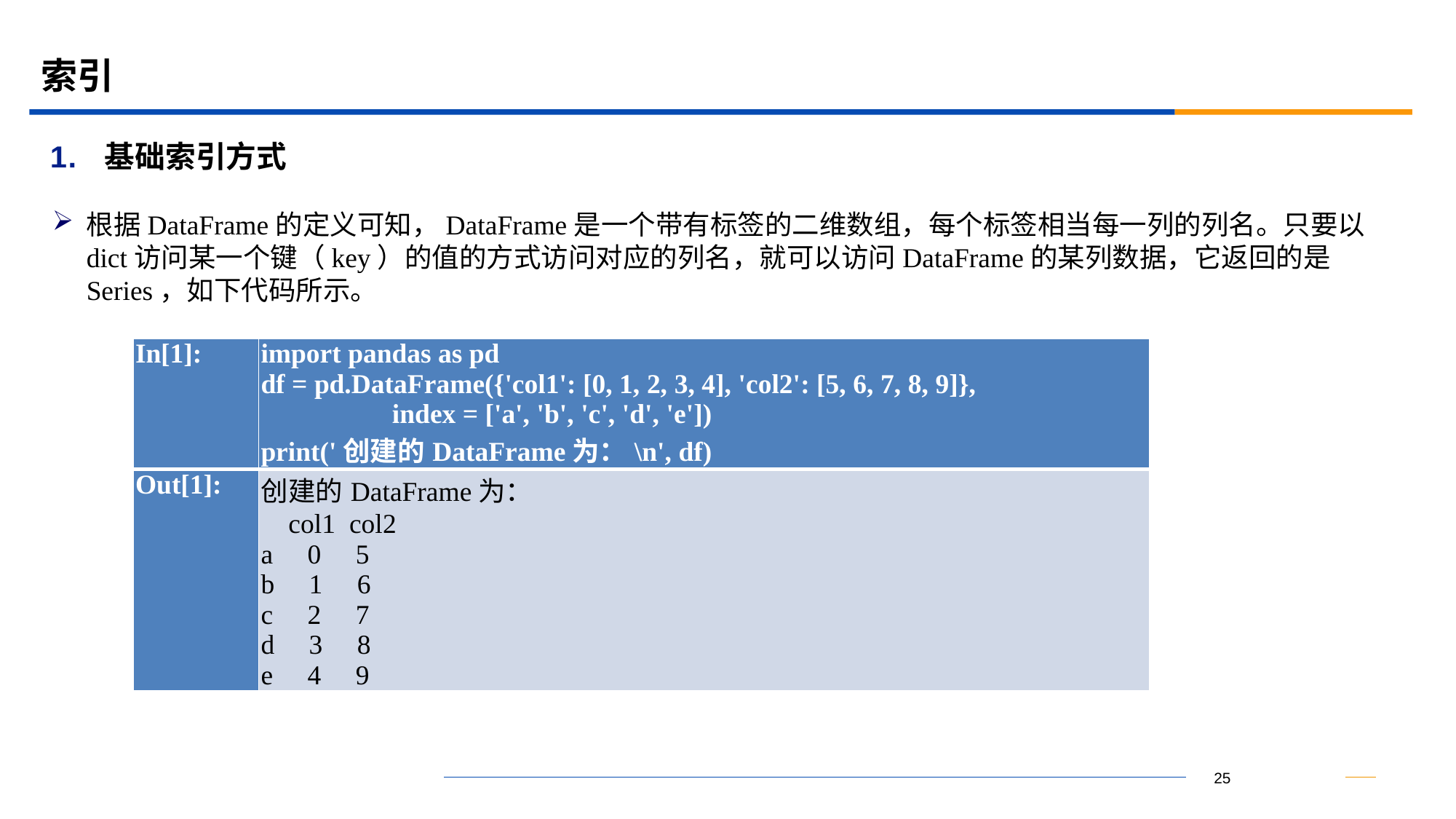

# 索引
基础索引方式
根据DataFrame的定义可知，DataFrame是一个带有标签的二维数组，每个标签相当每一列的列名。只要以dict访问某一个键（key）的值的方式访问对应的列名，就可以访问DataFrame的某列数据，它返回的是Series，如下代码所示。
| In[1]: | import pandas as pd df = pd.DataFrame({'col1': [0, 1, 2, 3, 4], 'col2': [5, 6, 7, 8, 9]}, index = ['a', 'b', 'c', 'd', 'e']) print('创建的DataFrame为：\n', df) |
| --- | --- |
| Out[1]: | 创建的DataFrame为： col1 col2 a 0 5 b 1 6 c 2 7 d 3 8 e 4 9 |